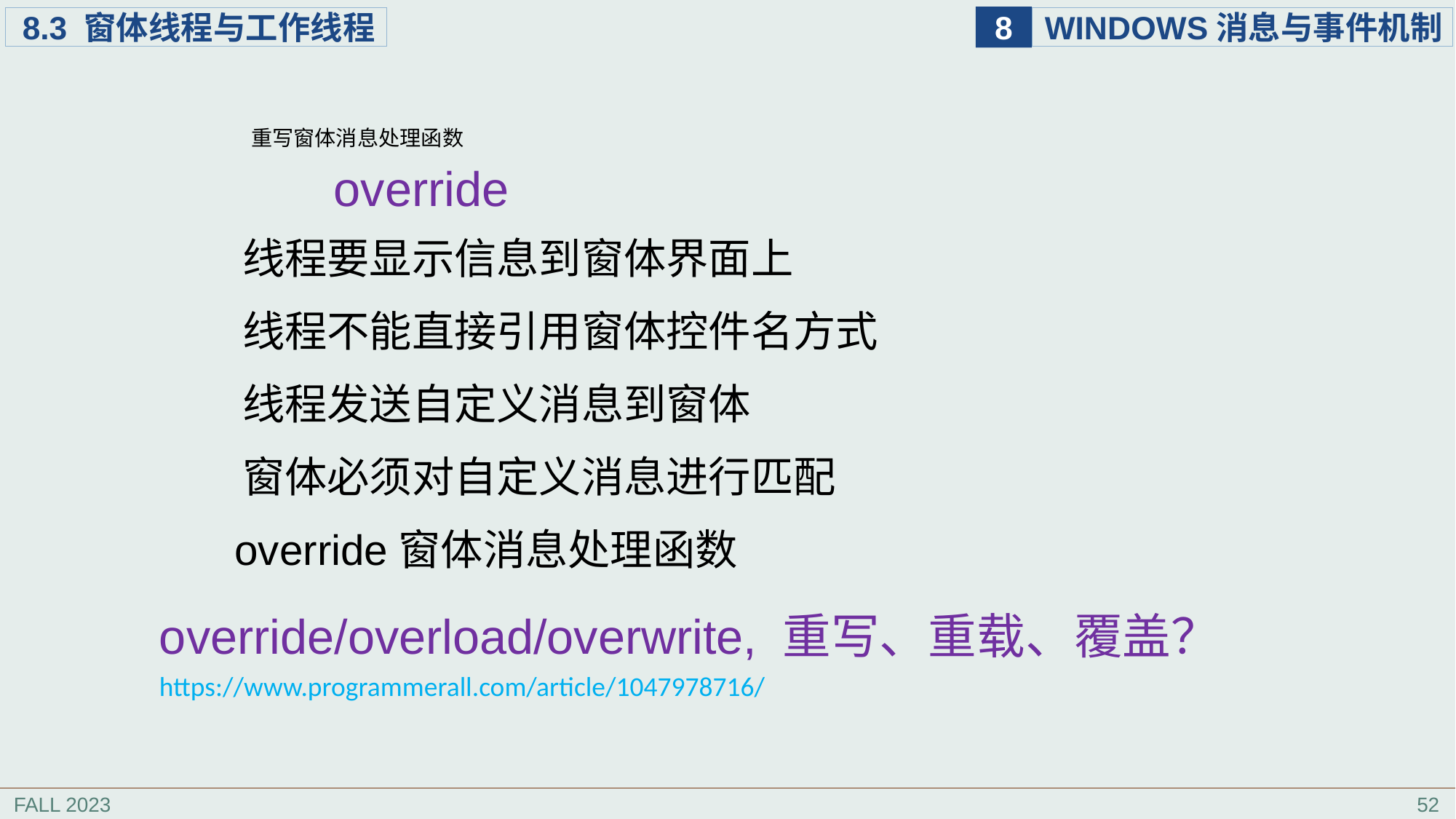

重写窗体消息处理函数
override
 线程要显示信息到窗体界面上
 线程不能直接引用窗体控件名方式
 线程发送自定义消息到窗体
 窗体必须对自定义消息进行匹配
 override窗体消息处理函数
override/overload/overwrite, 重写、重载、覆盖？
https://www.programmerall.com/article/1047978716/